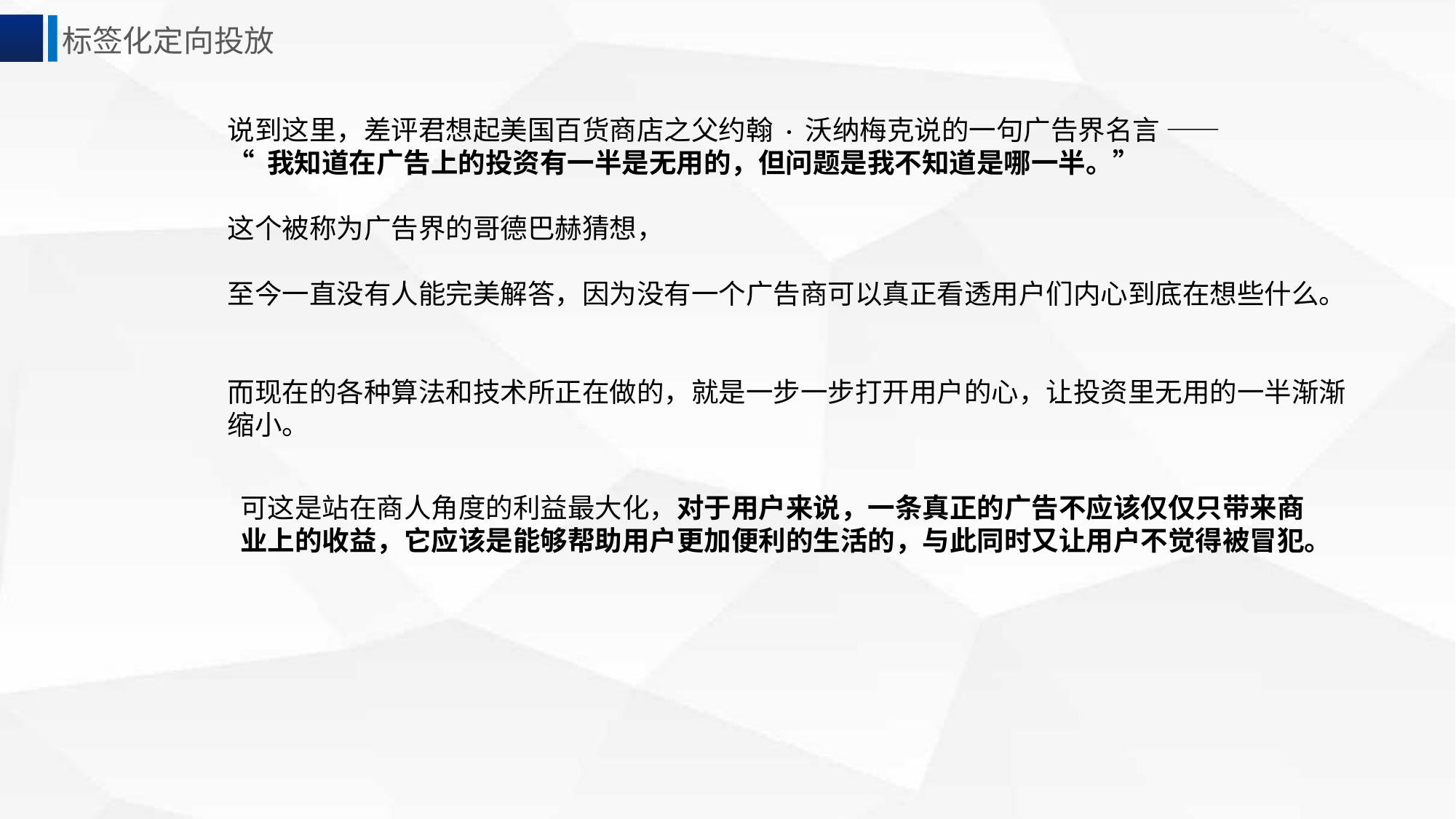

标签化定向投放

说到这里，差评君想起美国百货商店之父约翰 · 沃纳梅克说的一句广告界名言 ——
“ 我知道在广告上的投资有一半是无用的，但问题是我不知道是哪一半。”

这个被称为广告界的哥德巴赫猜想，

至今一直没有人能完美解答，因为没有一个广告商可以真正看透用户们内心到底在想些什么。

而现在的各种算法和技术所正在做的，就是一步一步打开用户的心，让投资里无用的一半渐渐缩小。

可这是站在商人角度的利益最大化，对于用户来说，一条真正的广告不应该仅仅只带来商业上的收益，它应该是能够帮助用户更加便利的生活的，与此同时又让用户不觉得被冒犯。